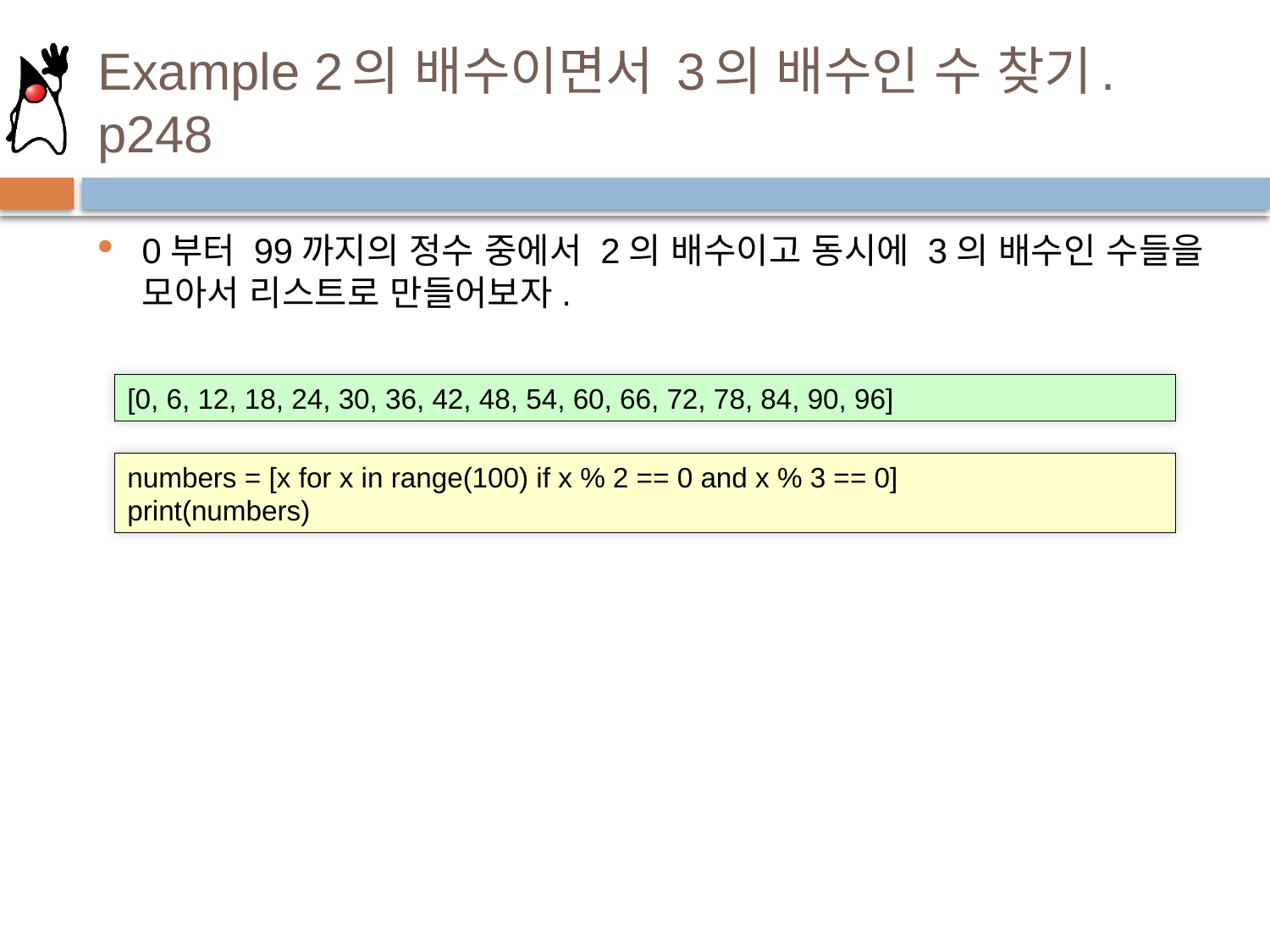

# Example 2의 배수이면서 3의 배수인 수 찾기. p248
0부터 99까지의 정수 중에서 2의 배수이고 동시에 3의 배수인 수들을 모아서 리스트로 만들어보자.
[0, 6, 12, 18, 24, 30, 36, 42, 48, 54, 60, 66, 72, 78, 84, 90, 96]
numbers = [x for x in range(100) if x % 2 == 0 and x % 3 == 0]
print(numbers)